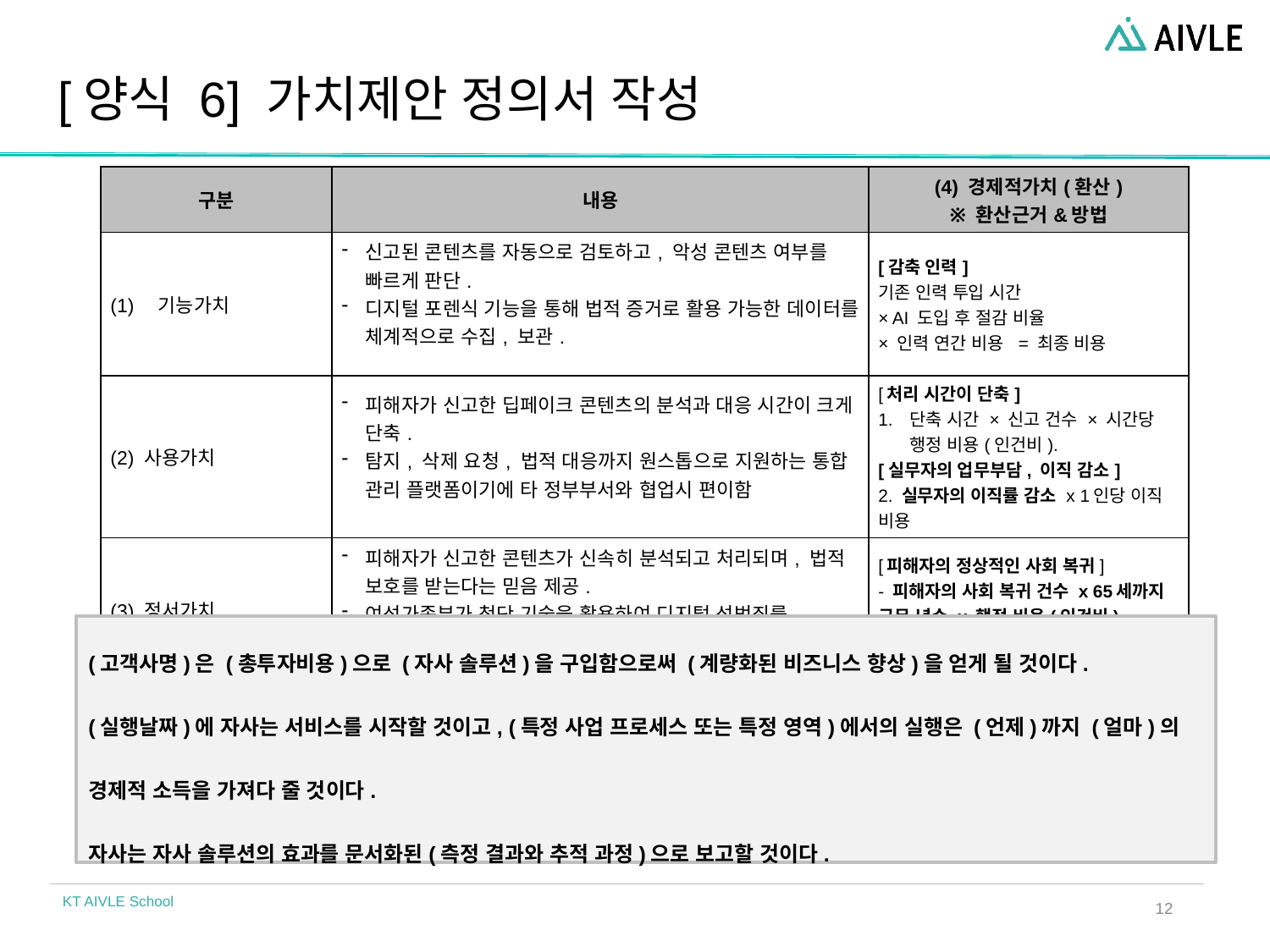

# [양식 6] 가치제안 정의서 작성
| 구분 | 내용 | (4) 경제적가치(환산) ※ 환산근거&방법 |
| --- | --- | --- |
| 기능가치 | 신고된 콘텐츠를 자동으로 검토하고, 악성 콘텐츠 여부를 빠르게 판단. 디지털 포렌식 기능을 통해 법적 증거로 활용 가능한 데이터를 체계적으로 수집, 보관. | [감축 인력] 기존 인력 투입 시간 × AI 도입 후 절감 비율 × 인력 연간 비용 = 최종 비용 |
| (2) 사용가치 | 피해자가 신고한 딥페이크 콘텐츠의 분석과 대응 시간이 크게 단축. 탐지, 삭제 요청, 법적 대응까지 원스톱으로 지원하는 통합 관리 플랫폼이기에 타 정부부서와 협업시 편이함 | [처리 시간이 단축] 단축 시간 × 신고 건수 × 시간당 행정 비용(인건비). [실무자의 업무부담, 이직 감소] 2. 실무자의 이직률 감소 x 1인당 이직 비용 |
| (3) 정서가치 | 피해자가 신고한 콘텐츠가 신속히 분석되고 처리되며, 법적 보호를 받는다는 믿음 제공. 여성가족부가 첨단 기술을 활용하여 디지털 성범죄를 예방한다는 인식 강화 , 사회적 이미지 개선 | [피해자의 정상적인 사회 복귀] - 피해자의 사회 복귀 건수 x 65세까지 근무 년수 x 행정 비용(인건비) |
(고객사명)은 (총투자비용)으로 (자사 솔루션)을 구입함으로써 (계량화된 비즈니스 향상)을 얻게 될 것이다.
(실행날짜)에 자사는 서비스를 시작할 것이고, (특정 사업 프로세스 또는 특정 영역)에서의 실행은 (언제)까지 (얼마)의 경제적 소득을 가져다 줄 것이다.
자사는 자사 솔루션의 효과를 문서화된(측정 결과와 추적 과정)으로 보고할 것이다.